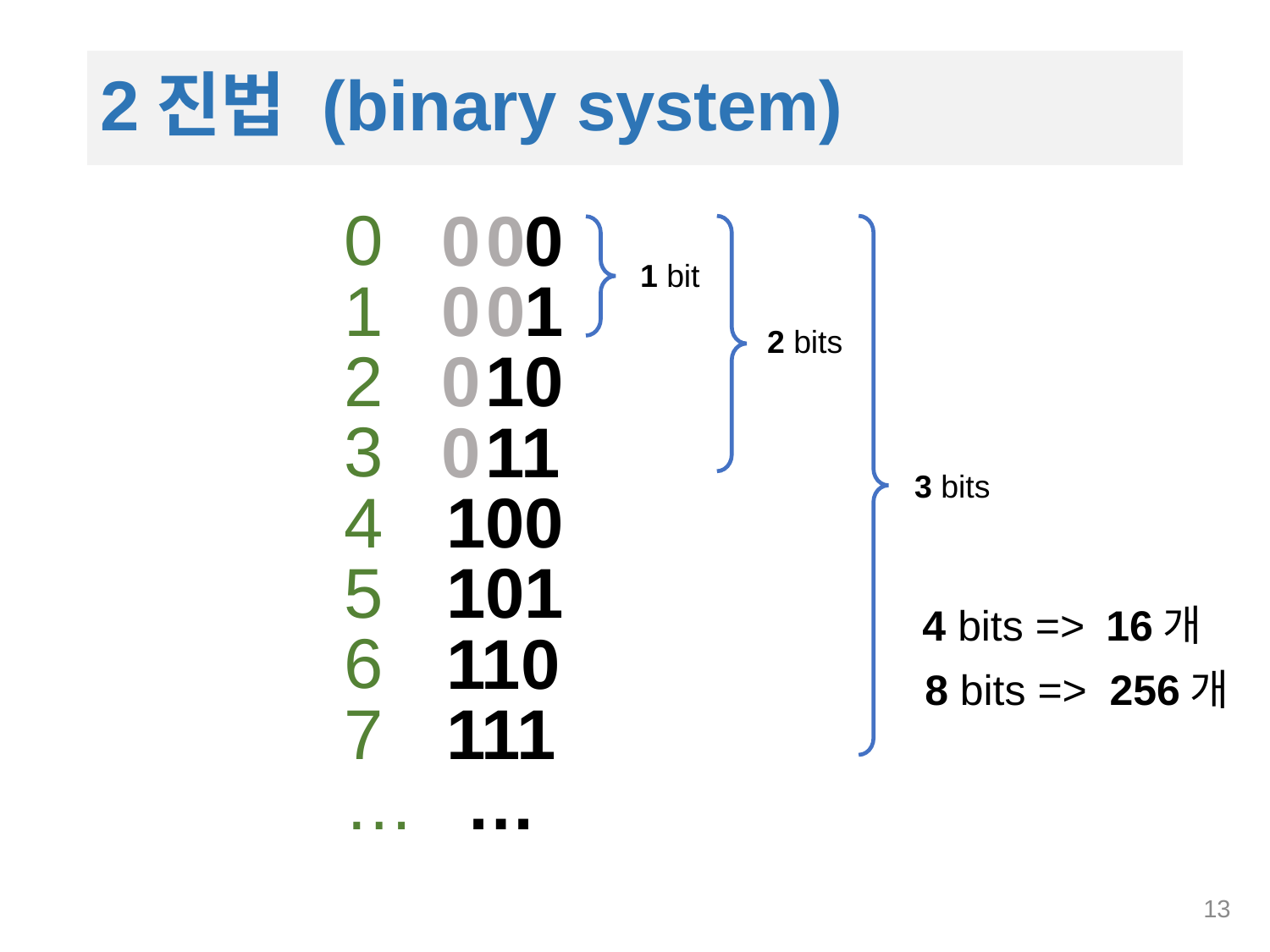

# 2진법 (binary system)
0
1
2
3
4
5
6
7
…
0
0
0
0

3 bits
000
001
010
011
100
101
110
111
 …
0
0

2 bits

1 bit
16개
4 bits =>
8 bits =>
256개
13